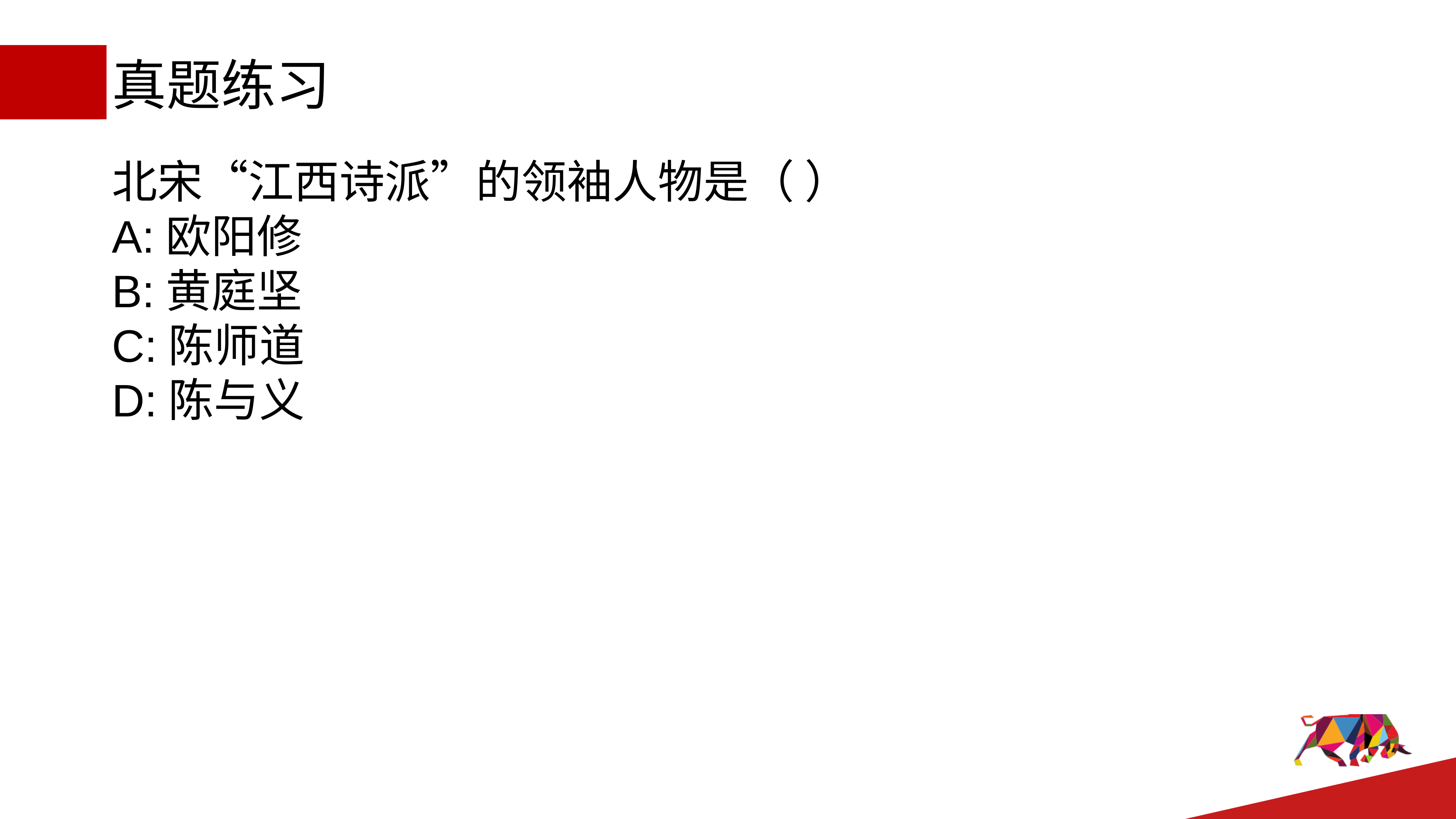

# 真题练习
北宋“江西诗派”的领袖人物是（ ）
A:欧阳修
B:黄庭坚
C:陈师道
D:陈与义